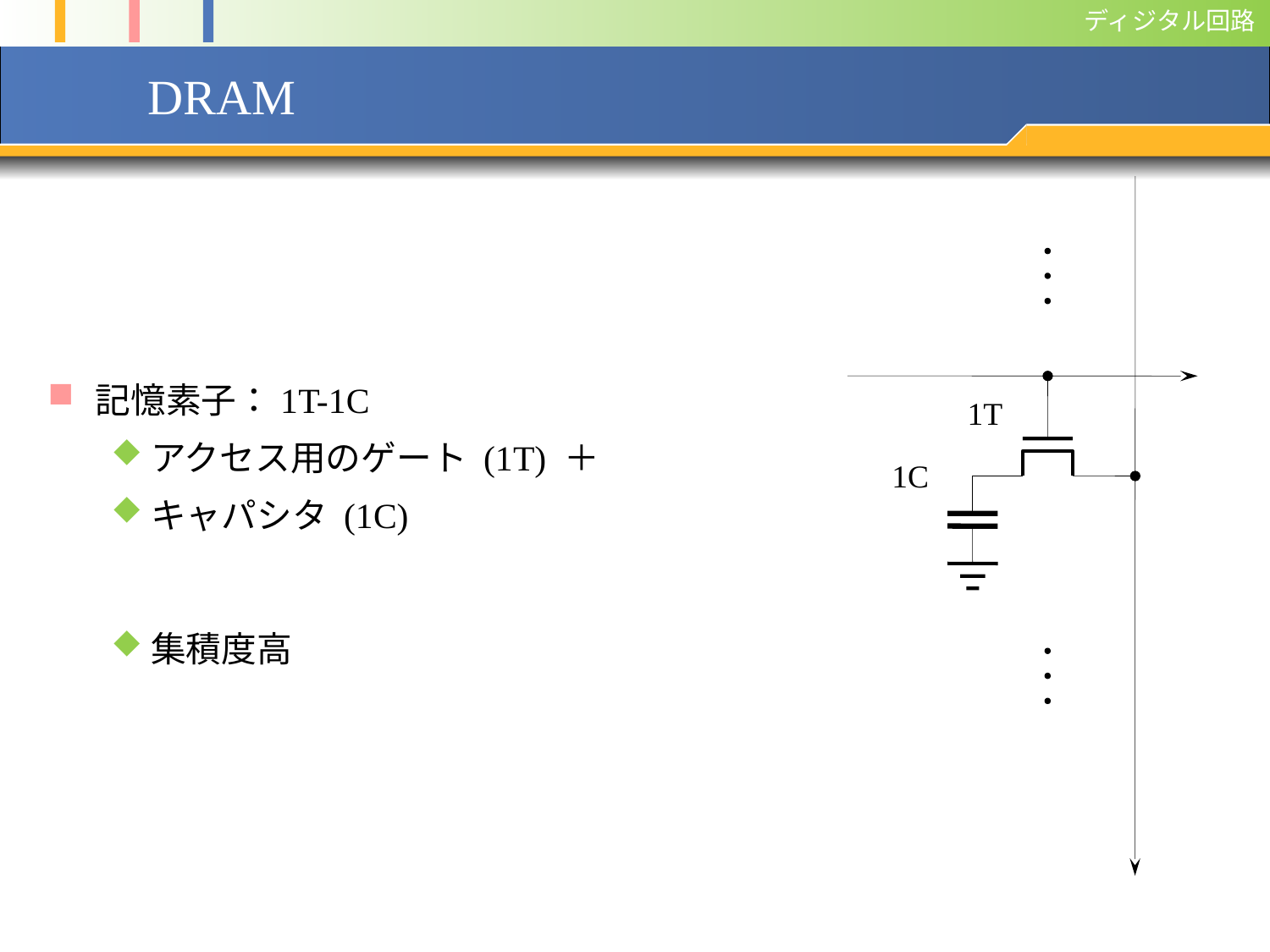

# DRAM
記憶素子：1T-1C
アクセス用のゲート (1T) ＋
キャパシタ (1C)

集積度高

1T

1C